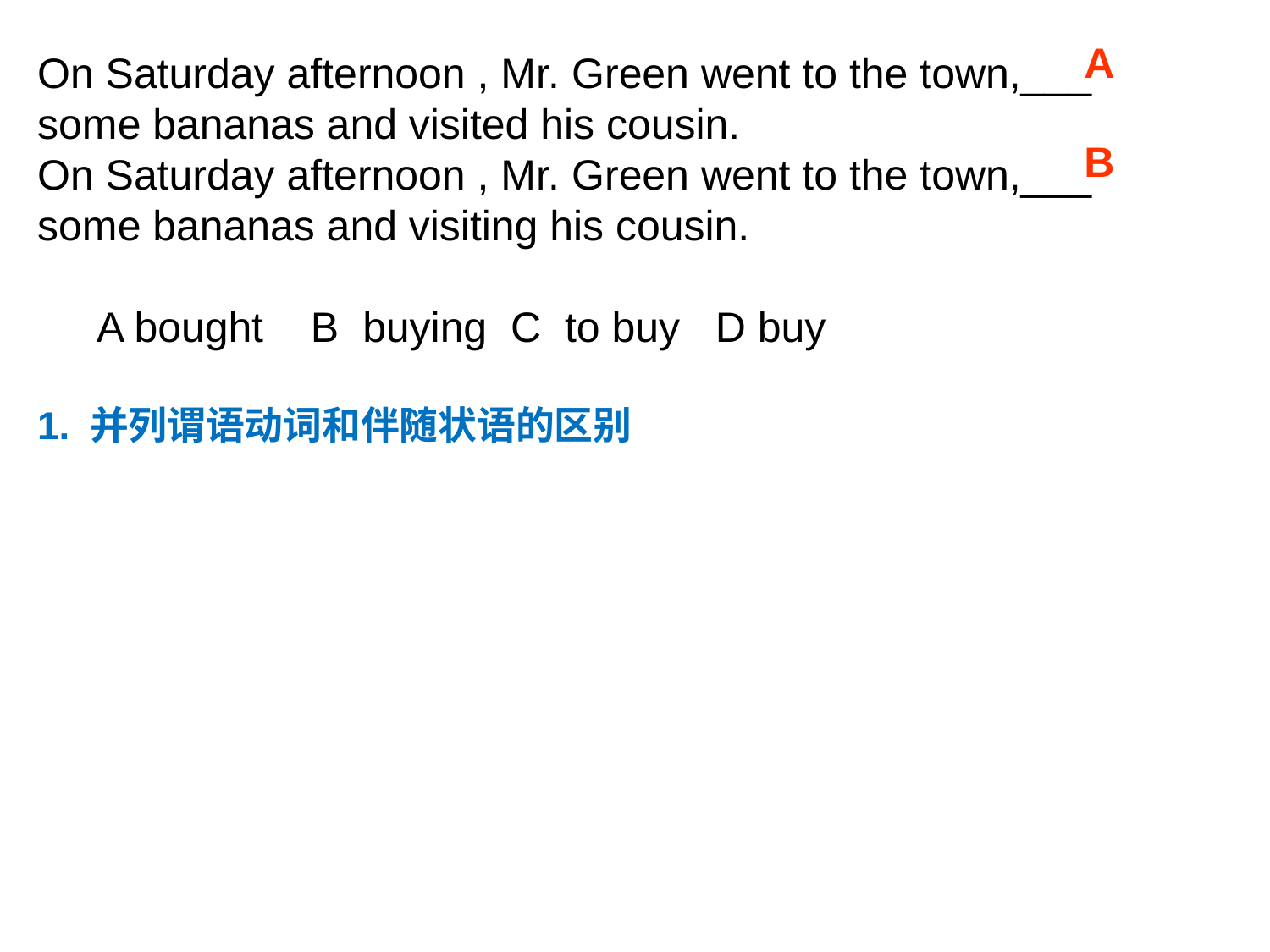

A
On Saturday afternoon , Mr. Green went to the town,___ some bananas and visited his cousin.
On Saturday afternoon , Mr. Green went to the town,___ some bananas and visiting his cousin.

     A bought    B  buying  C  to buy   D buy

1. 并列谓语动词和伴随状语的区别
B